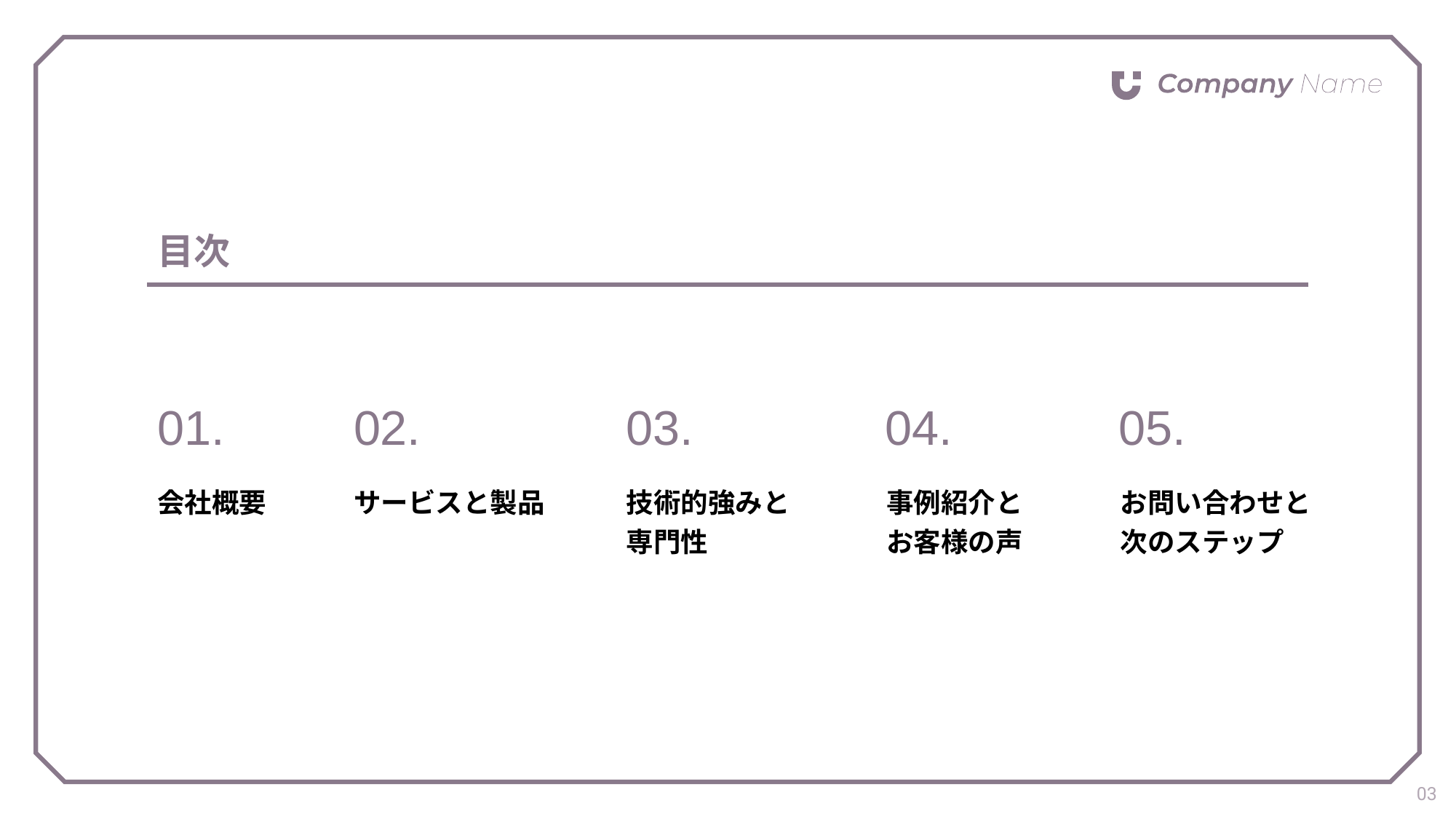

目次
01.
02.
03.
04.
05.
会社概要
サービスと製品
技術的強みと
専門性
事例紹介と
お客様の声
お問い合わせと次のステップ
03